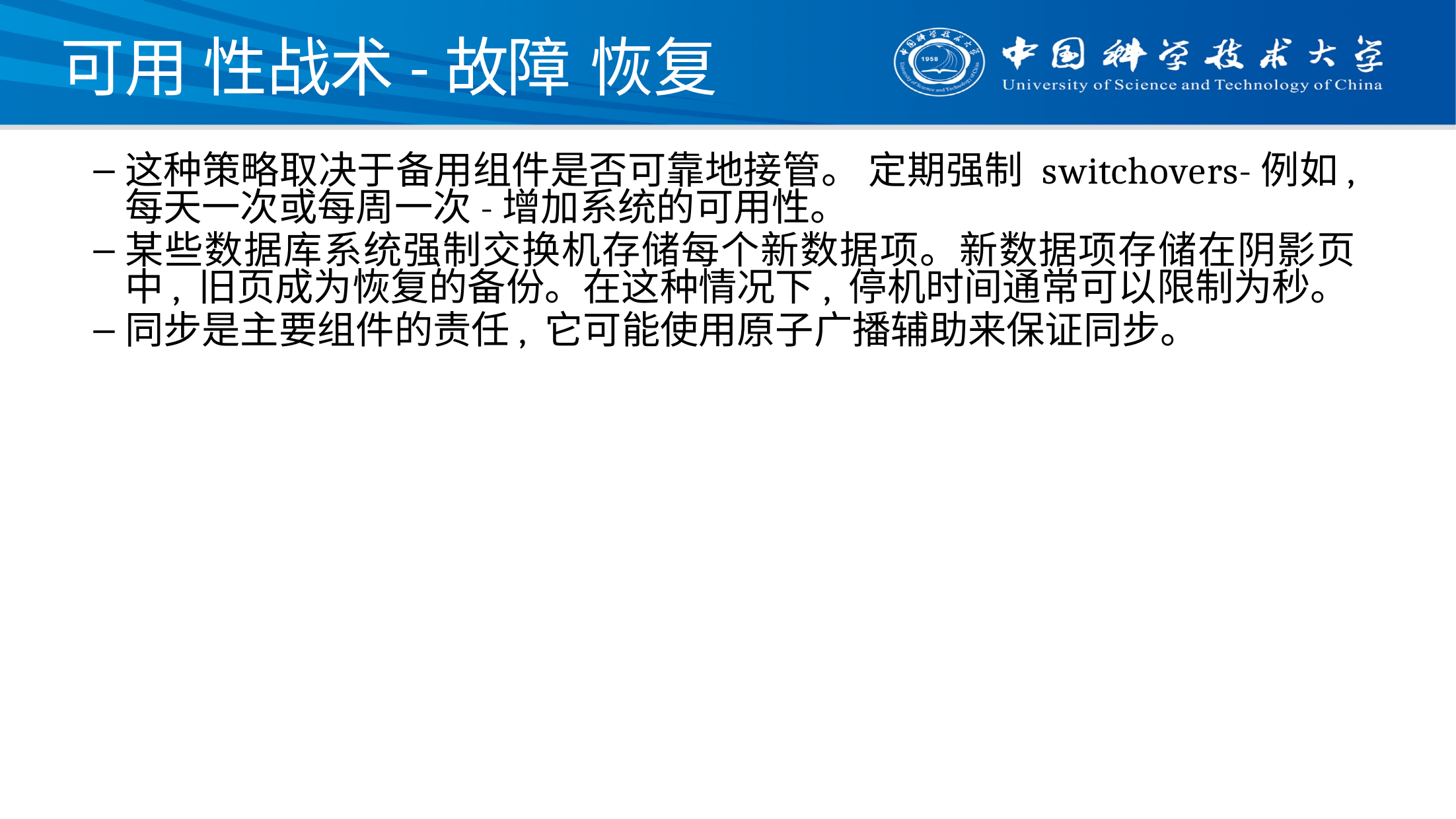

# 可用 性战术-故障 恢复
这种策略取决于备用组件是否可靠地接管。 定期强制 switchovers-例如, 每天一次或每周一次-增加系统的可用性。
某些数据库系统强制交换机存储每个新数据项。新数据项存储在阴影页中, 旧页成为恢复的备份。在这种情况下, 停机时间通常可以限制为秒。
同步是主要组件的责任, 它可能使用原子广播辅助来保证同步。